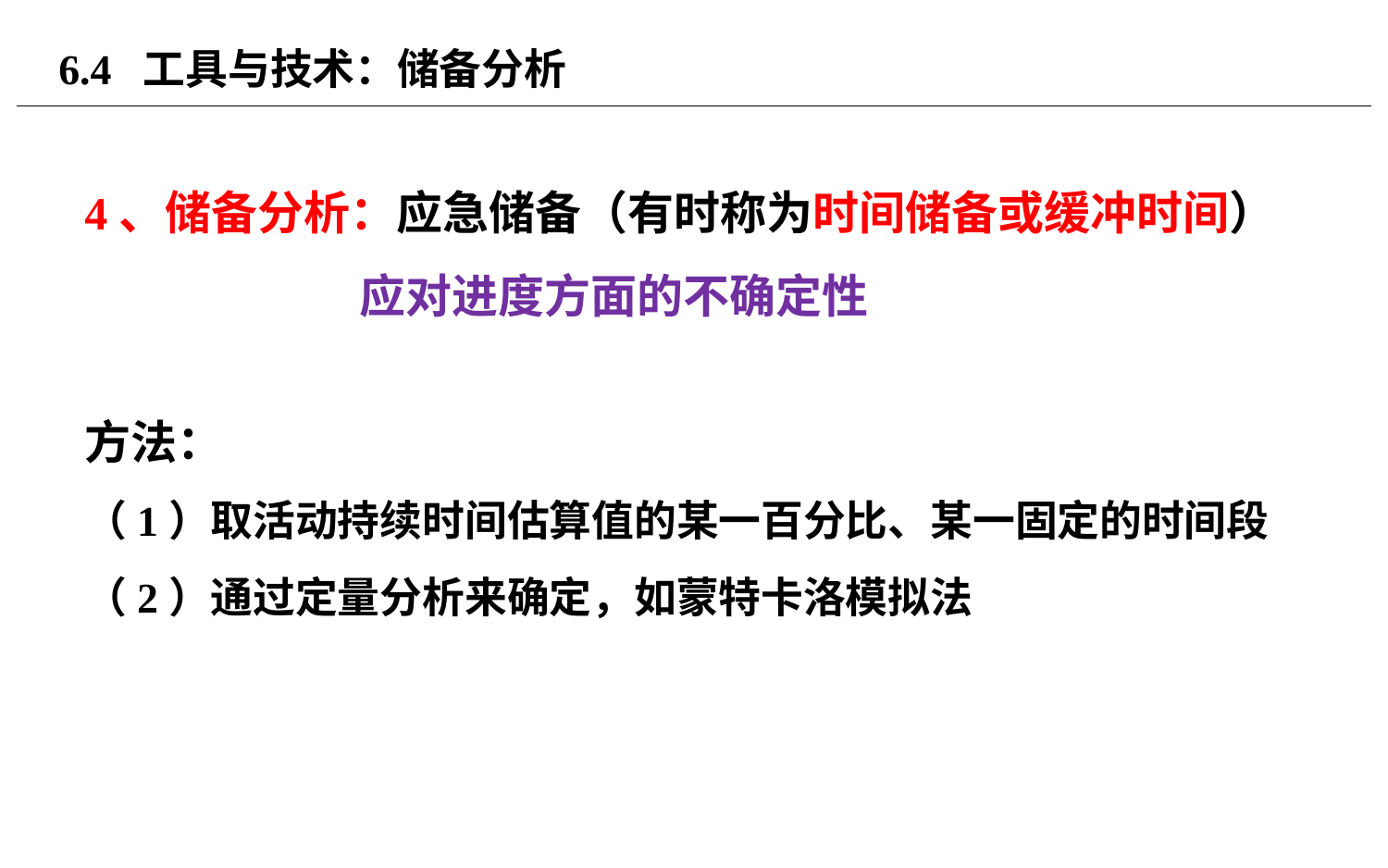

# 6.4  工具与技术：储备分析
4、储备分析：应急储备（有时称为时间储备或缓冲时间）
	            应对进度方面的不确定性

方法：
（1）取活动持续时间估算值的某一百分比、某一固定的时间段
（2）通过定量分析来确定，如蒙特卡洛模拟法